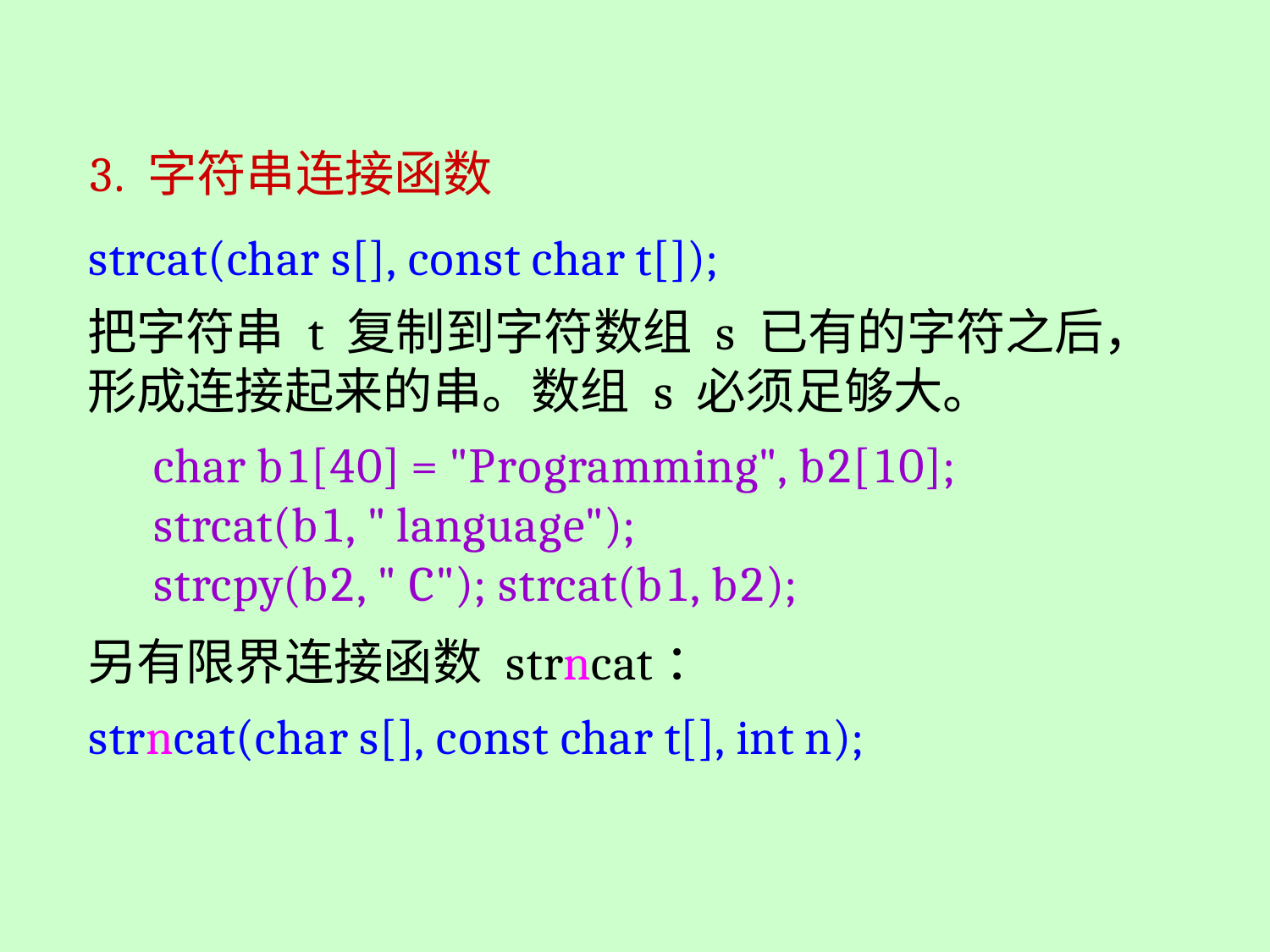

3. 字符串连接函数
strcat(char s[], const char t[]);
把字符串 t 复制到字符数组 s 已有的字符之后，形成连接起来的串。数组 s 必须足够大。
char b1[40] = "Programming", b2[10];
strcat(b1, " language");
strcpy(b2, " C"); strcat(b1, b2);
另有限界连接函数 strncat：
strncat(char s[], const char t[], int n);
88